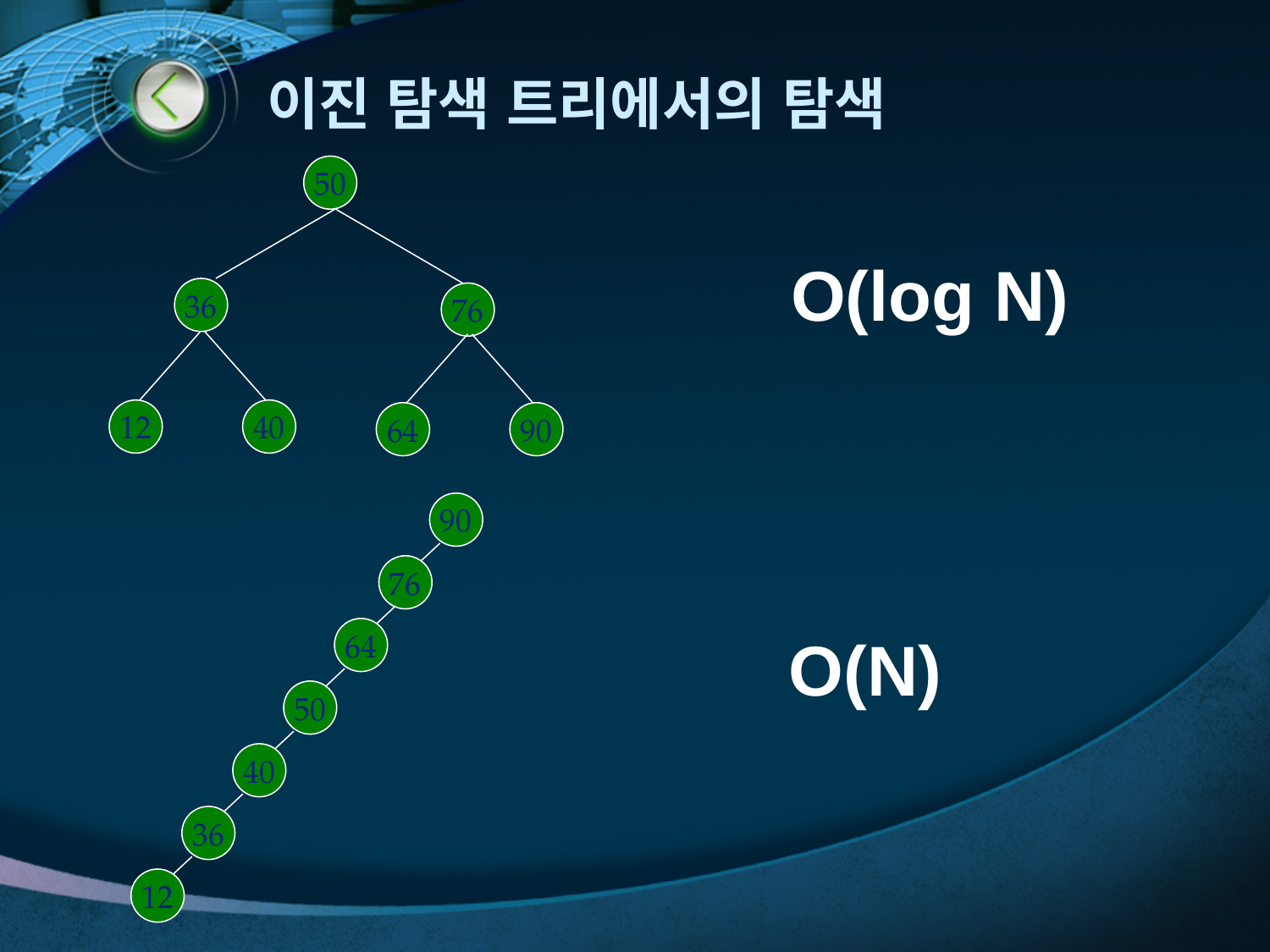

# 이진 탐색 트리에서의 탐색
50

36
76

12
40
64
90
O(log N)
90

76

64

50

40

36

12
O(N)